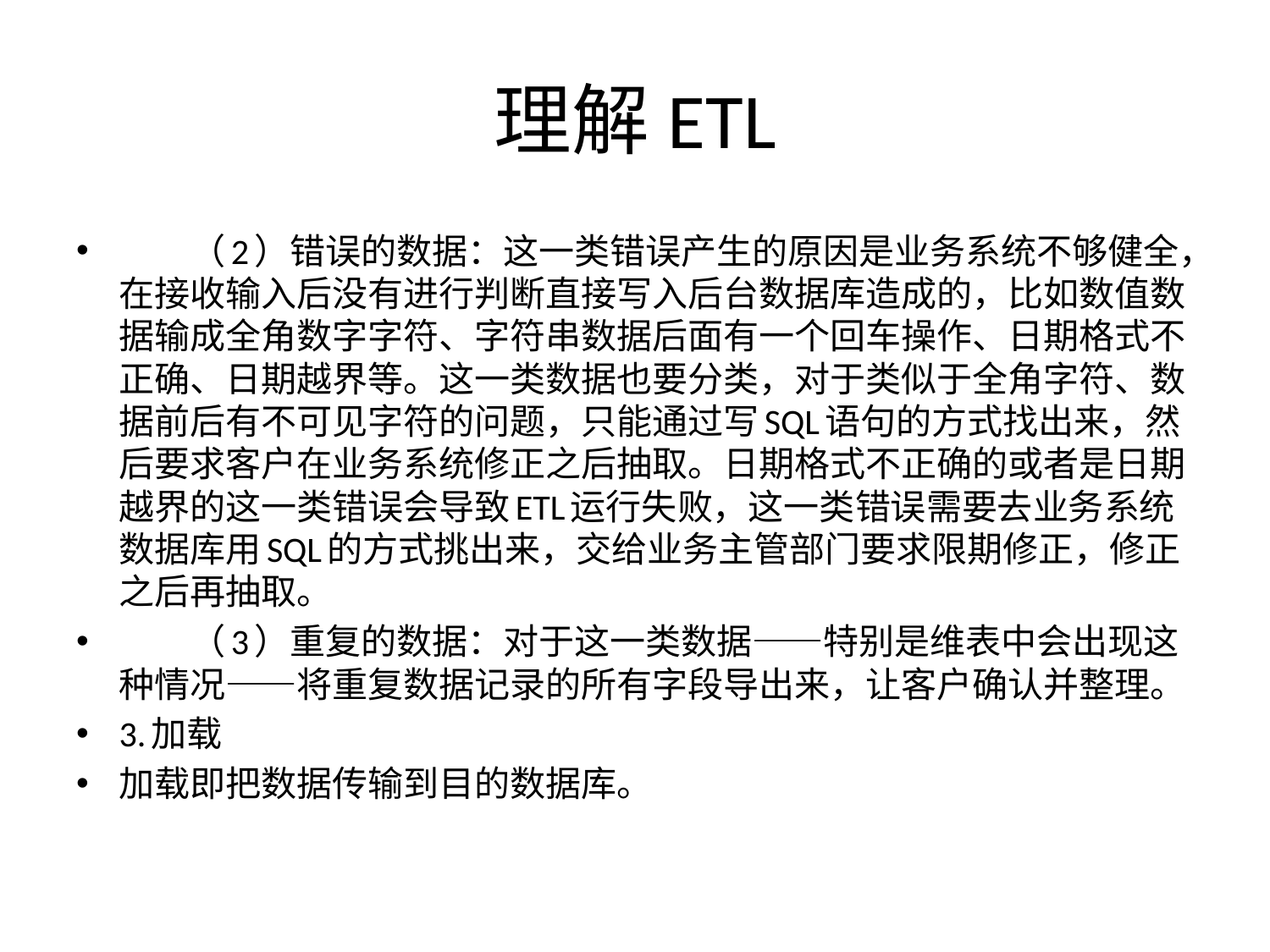

# 理解ETL
　　（2）错误的数据：这一类错误产生的原因是业务系统不够健全，在接收输入后没有进行判断直接写入后台数据库造成的，比如数值数据输成全角数字字符、字符串数据后面有一个回车操作、日期格式不正确、日期越界等。这一类数据也要分类，对于类似于全角字符、数据前后有不可见字符的问题，只能通过写SQL语句的方式找出来，然后要求客户在业务系统修正之后抽取。日期格式不正确的或者是日期越界的这一类错误会导致ETL运行失败，这一类错误需要去业务系统数据库用SQL的方式挑出来，交给业务主管部门要求限期修正，修正之后再抽取。
　　（3）重复的数据：对于这一类数据——特别是维表中会出现这种情况——将重复数据记录的所有字段导出来，让客户确认并整理。
3.加载
加载即把数据传输到目的数据库。